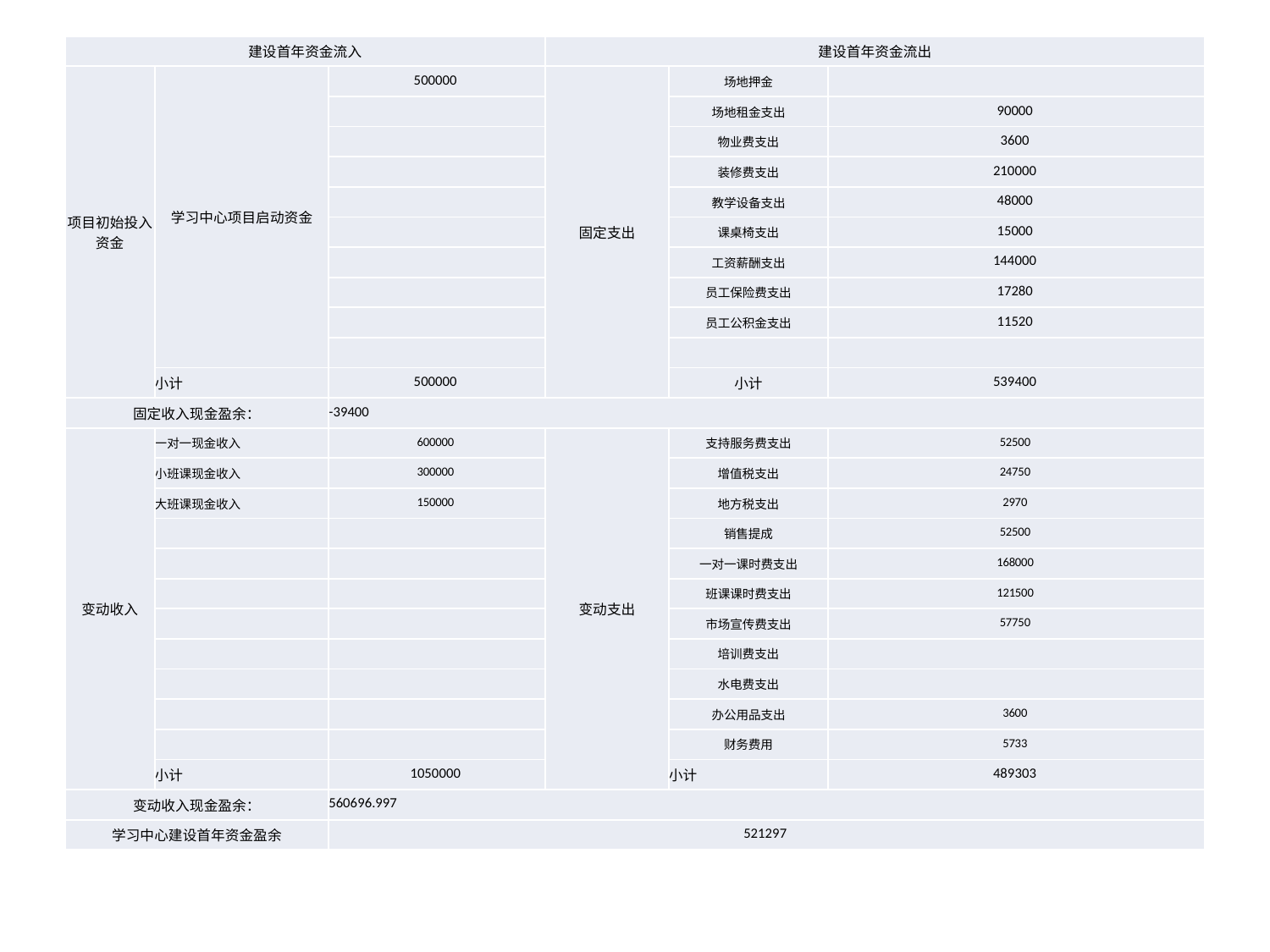

| 建设首年资金流入 |  |  | 建设首年资金流出 |  |  |
| --- | --- | --- | --- | --- | --- |
| 项目初始投入资金 | 学习中心项目启动资金 | 500000 | 固定支出 | 场地押金 |  |
|  |  |  |  | 场地租金支出 | 90000 |
|  |  |  |  | 物业费支出 | 3600 |
|  |  |  |  | 装修费支出 | 210000 |
|  |  |  |  | 教学设备支出 | 48000 |
|  |  |  |  | 课桌椅支出 | 15000 |
|  |  |  |  | 工资薪酬支出 | 144000 |
|  |  |  |  | 员工保险费支出 | 17280 |
|  |  |  |  | 员工公积金支出 | 11520 |
|  |  |  |  |  |  |
|  | 小计 | 500000 |  | 小计 | 539400 |
| 固定收入现金盈余： |  | -39400 |  |  |  |
| 变动收入 | 一对一现金收入 | 600000 | 变动支出 | 支持服务费支出 | 52500 |
|  | 小班课现金收入 | 300000 |  | 增值税支出 | 24750 |
|  | 大班课现金收入 | 150000 |  | 地方税支出 | 2970 |
|  |  |  |  | 销售提成 | 52500 |
|  |  |  |  | 一对一课时费支出 | 168000 |
|  |  |  |  | 班课课时费支出 | 121500 |
|  |  |  |  | 市场宣传费支出 | 57750 |
|  |  |  |  | 培训费支出 |  |
|  |  |  |  | 水电费支出 |  |
|  |  |  |  | 办公用品支出 | 3600 |
|  |  |  |  | 财务费用 | 5733 |
|  | 小计 | 1050000 |  | 小计 | 489303 |
| 变动收入现金盈余： |  | 560696.997 |  |  |  |
| 学习中心建设首年资金盈余 |  | 521297 |  |  |  |
#